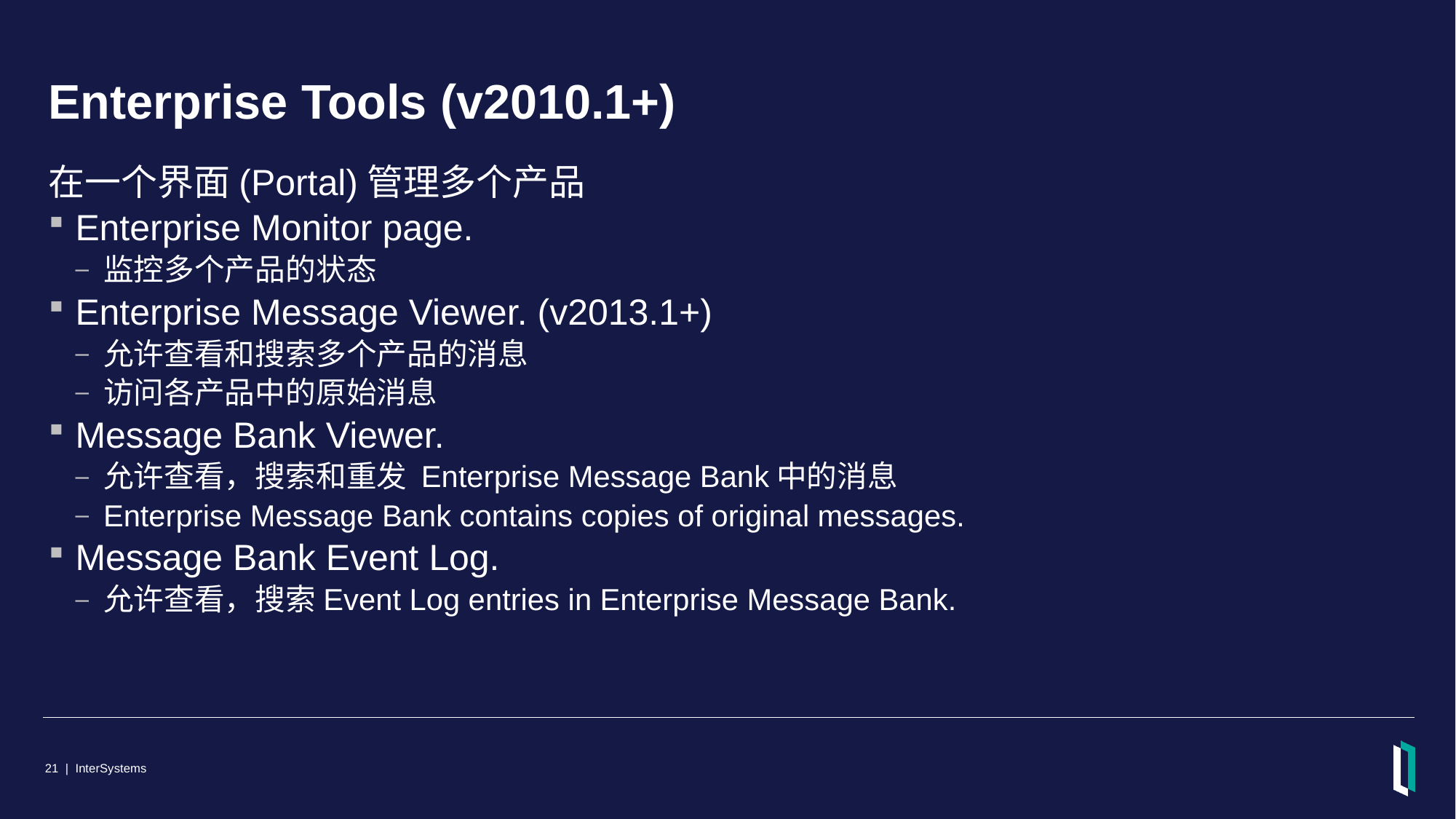

# Enterprise Tools (v2010.1+)
在一个界面(Portal)管理多个产品
Enterprise Monitor page.
监控多个产品的状态
Enterprise Message Viewer. (v2013.1+)
允许查看和搜索多个产品的消息
访问各产品中的原始消息
Message Bank Viewer.
允许查看，搜索和重发 Enterprise Message Bank中的消息
Enterprise Message Bank contains copies of original messages.
Message Bank Event Log.
允许查看，搜索Event Log entries in Enterprise Message Bank.